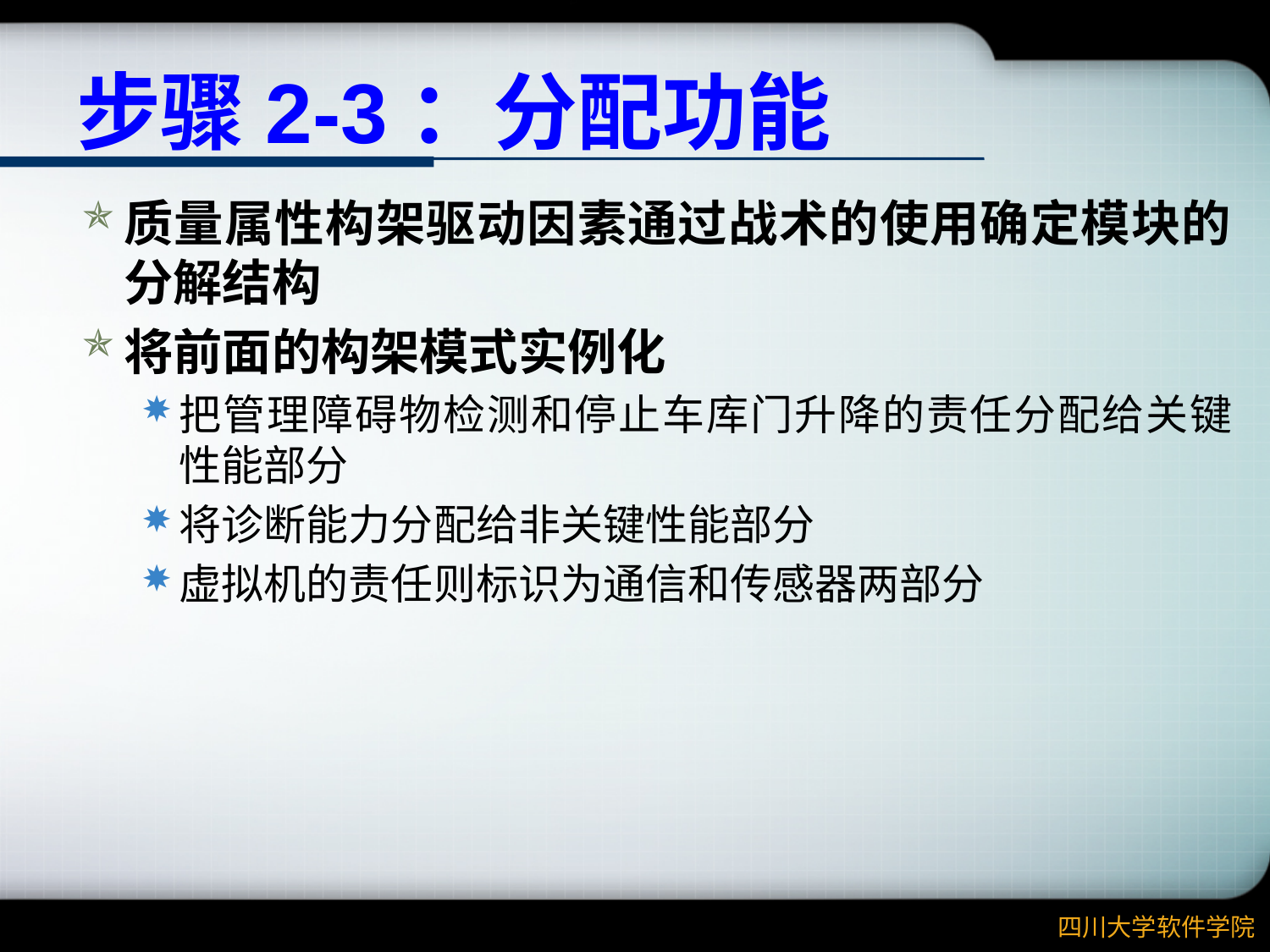

# 步骤2-3：分配功能
质量属性构架驱动因素通过战术的使用确定模块的分解结构
将前面的构架模式实例化
把管理障碍物检测和停止车库门升降的责任分配给关键性能部分
将诊断能力分配给非关键性能部分
虚拟机的责任则标识为通信和传感器两部分